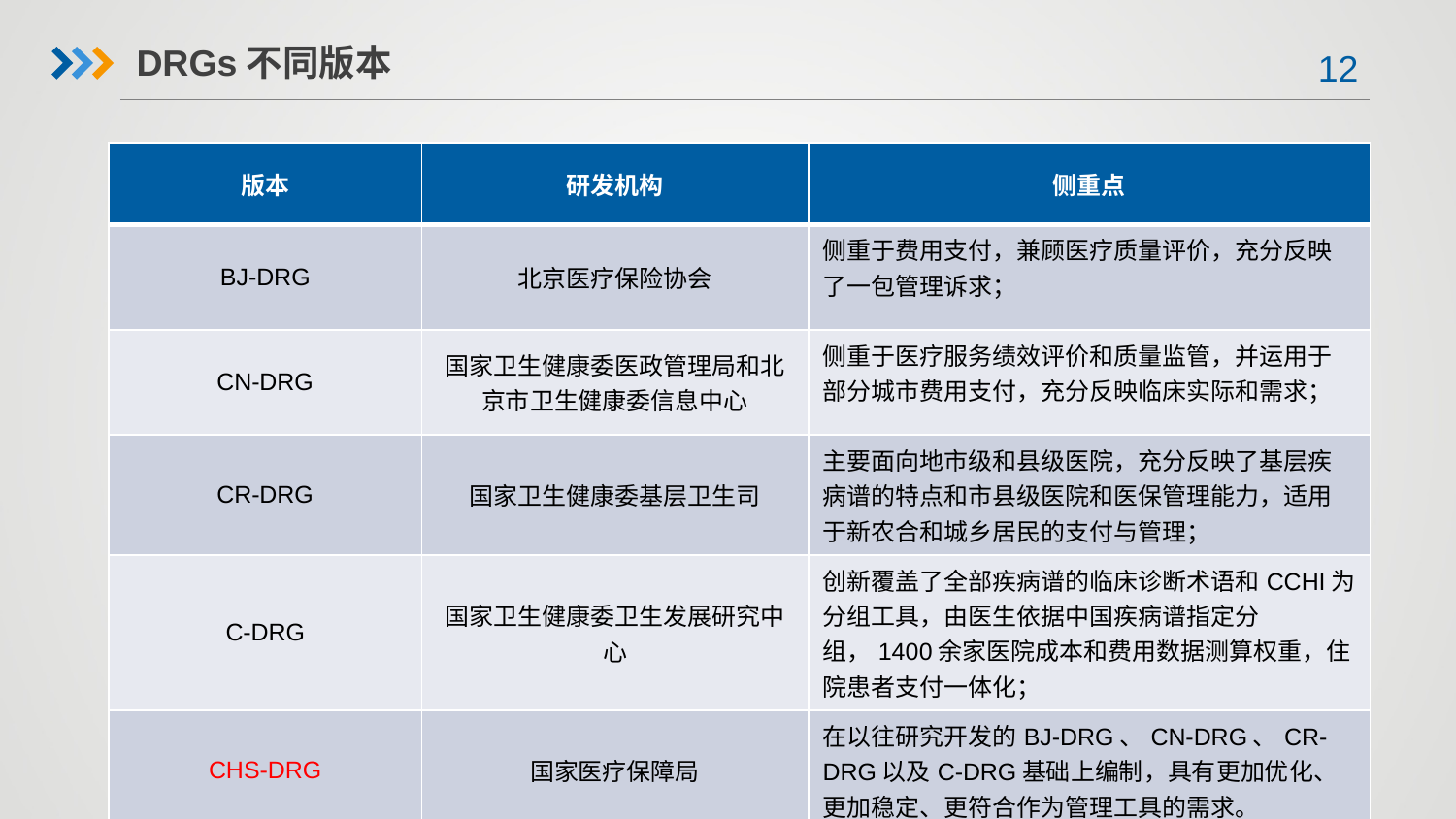

DRGs不同版本
| 版本 | 研发机构 | 侧重点 |
| --- | --- | --- |
| BJ-DRG | 北京医疗保险协会 | 侧重于费用支付，兼顾医疗质量评价，充分反映了一包管理诉求； |
| CN-DRG | 国家卫生健康委医政管理局和北京市卫生健康委信息中心 | 侧重于医疗服务绩效评价和质量监管，并运用于部分城市费用支付，充分反映临床实际和需求； |
| CR-DRG | 国家卫生健康委基层卫生司 | 主要面向地市级和县级医院，充分反映了基层疾病谱的特点和市县级医院和医保管理能力，适用于新农合和城乡居民的支付与管理； |
| C-DRG | 国家卫生健康委卫生发展研究中心 | 创新覆盖了全部疾病谱的临床诊断术语和CCHI为分组工具，由医生依据中国疾病谱指定分组，1400余家医院成本和费用数据测算权重，住院患者支付一体化； |
| CHS-DRG | 国家医疗保障局 | 在以往研究开发的BJ-DRG、CN-DRG、CR-DRG以及C-DRG基础上编制，具有更加优化、更加稳定、更符合作为管理工具的需求。 |